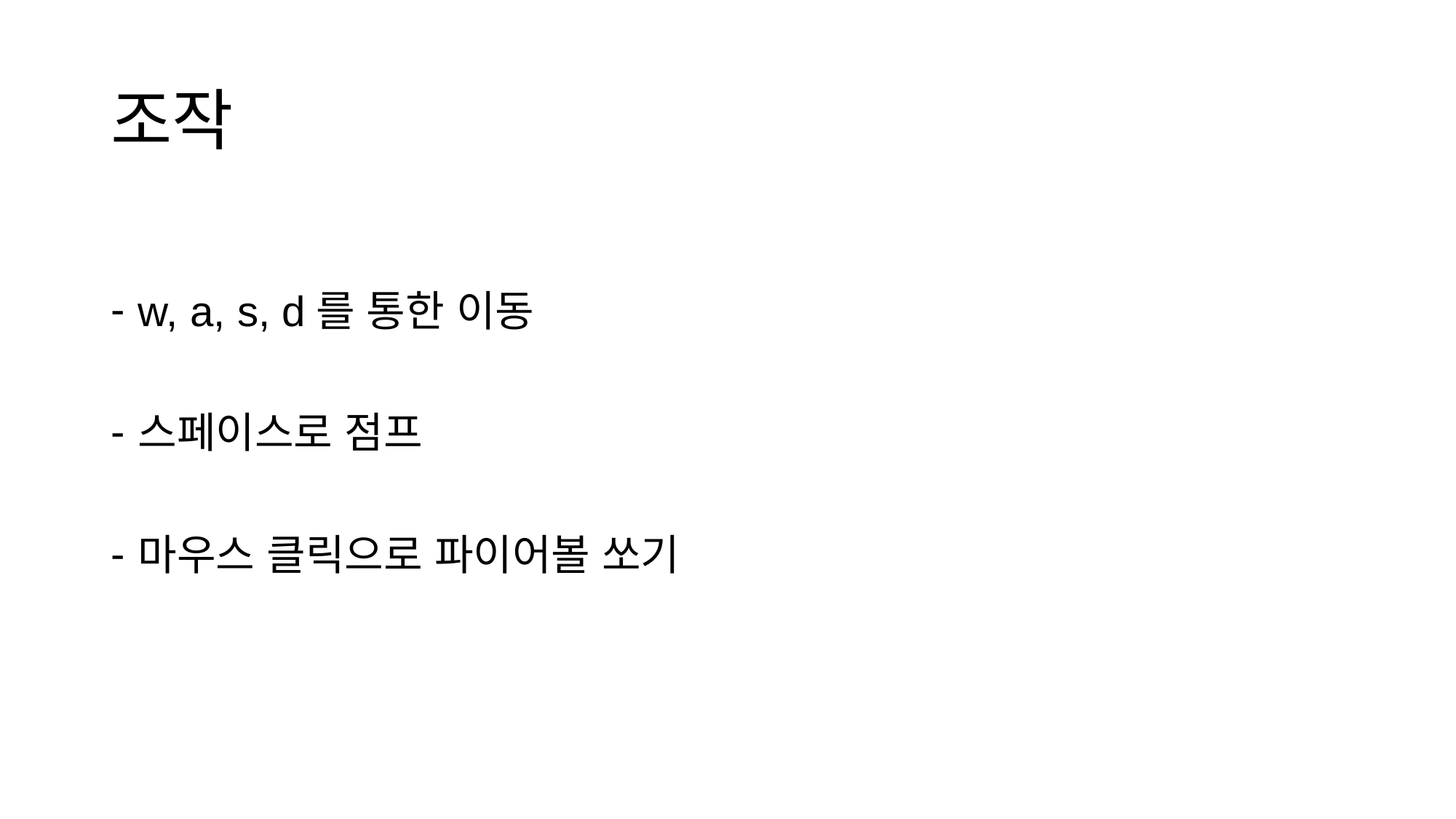

# 조작

w, a, s, d를 통한 이동

스페이스로 점프

마우스 클릭으로 파이어볼 쏘기